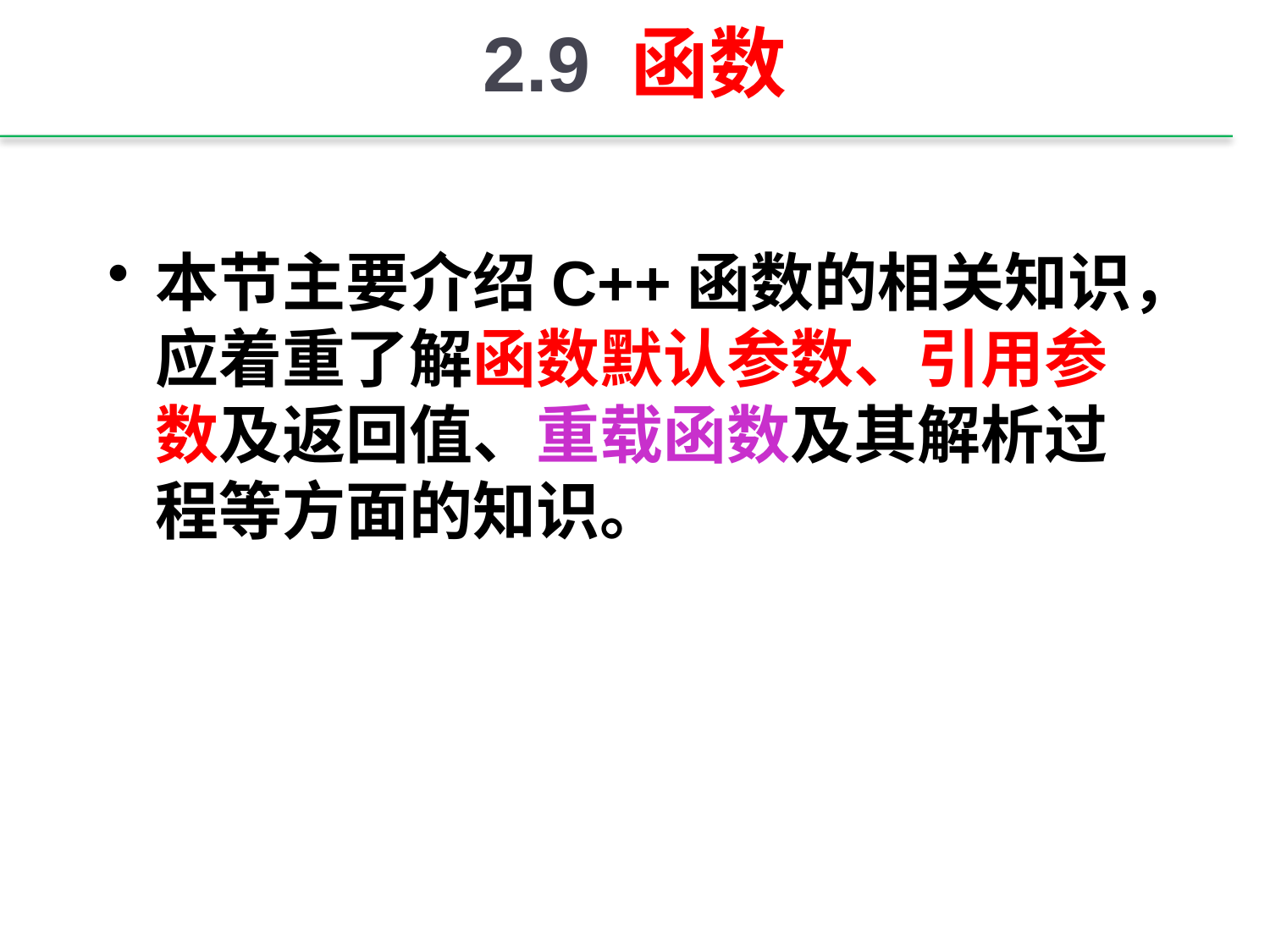

# 2.9 函数
本节主要介绍C++函数的相关知识，应着重了解函数默认参数、引用参数及返回值、重载函数及其解析过程等方面的知识。